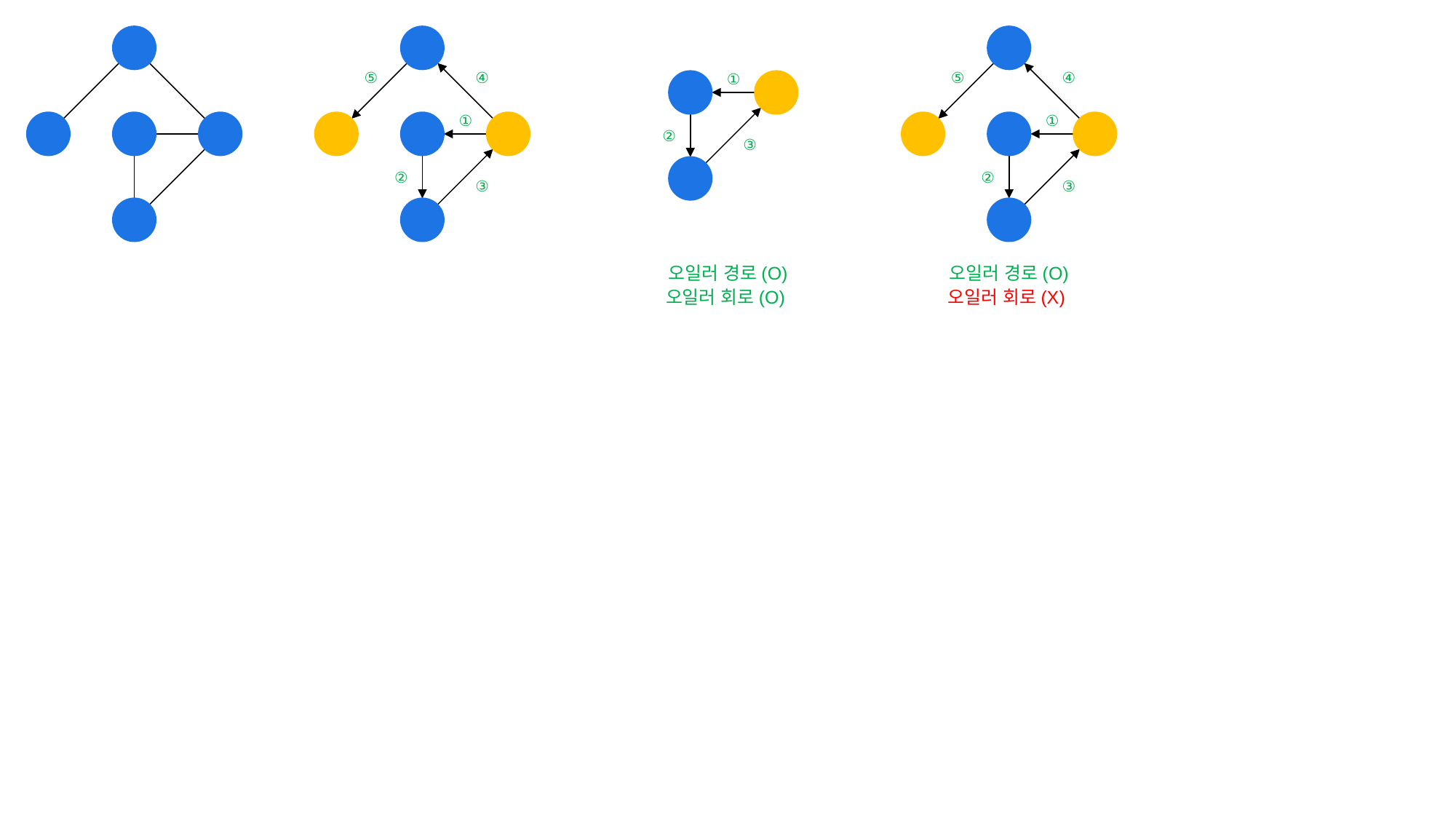

⑤
④
①

②
③

⑤
④
①

②
③

①

②
③

오일러 경로(O)
오일러 회로(O)
오일러 경로(O)
오일러 회로(X)